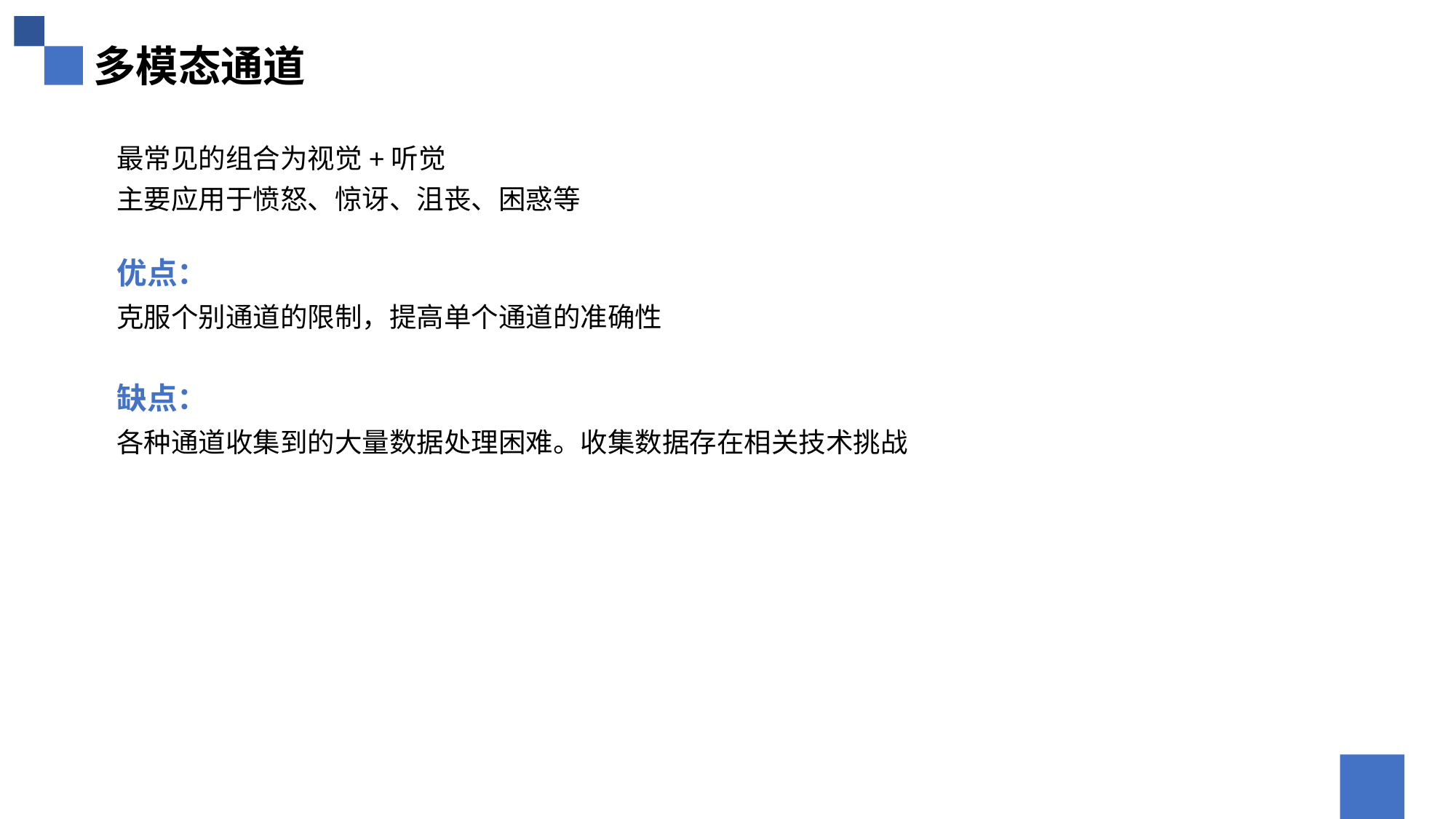

多模态通道
最常见的组合为视觉+听觉
主要应用于愤怒、惊讶、沮丧、困惑等
优点：
克服个别通道的限制，提高单个通道的准确性
缺点：
各种通道收集到的大量数据处理困难。收集数据存在相关技术挑战